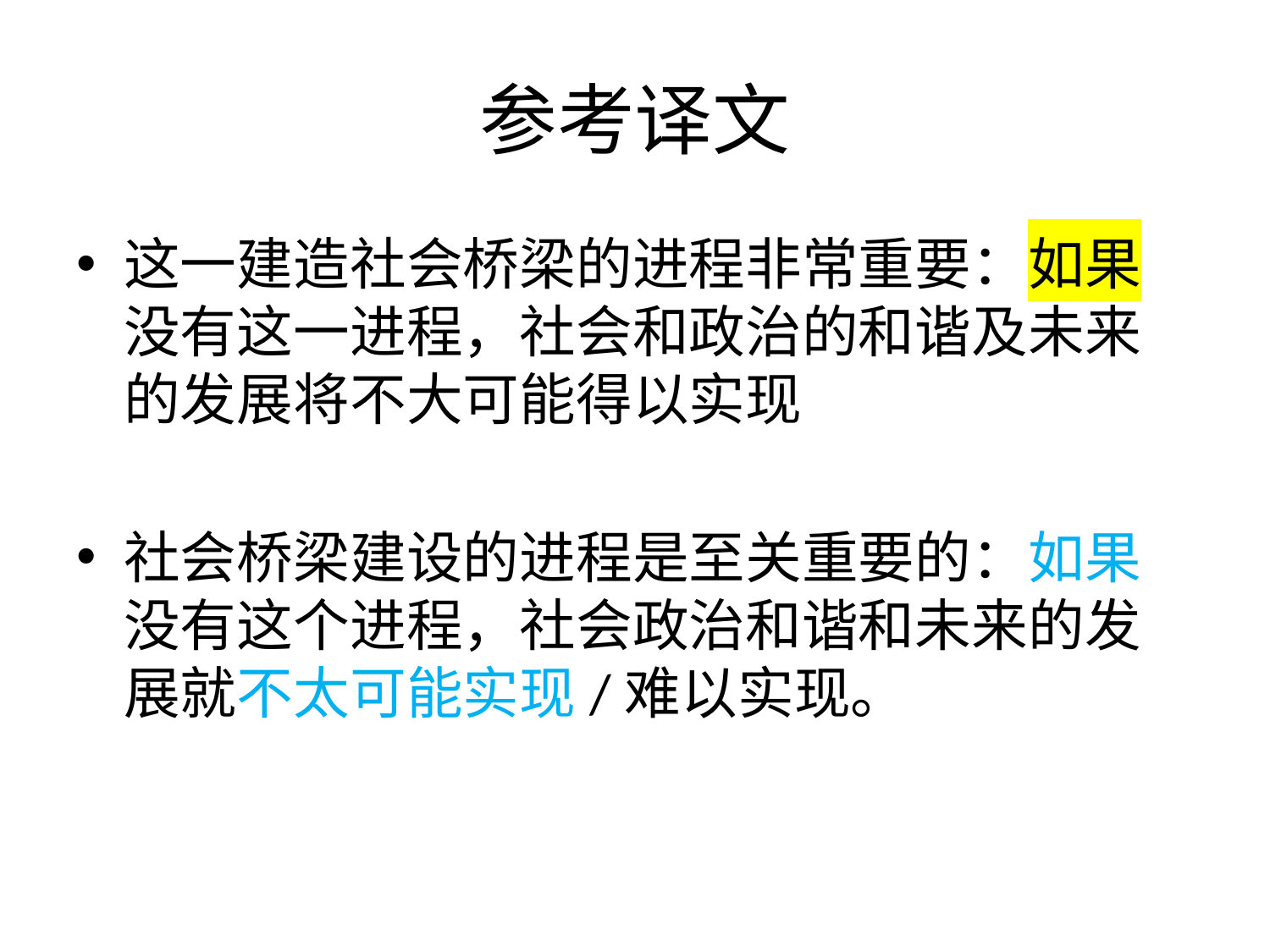

# 参考译文
这一建造社会桥梁的进程非常重要：如果没有这一进程，社会和政治的和谐及未来的发展将不大可能得以实现

社会桥梁建设的进程是至关重要的：如果没有这个进程，社会政治和谐和未来的发展就不太可能实现/难以实现。